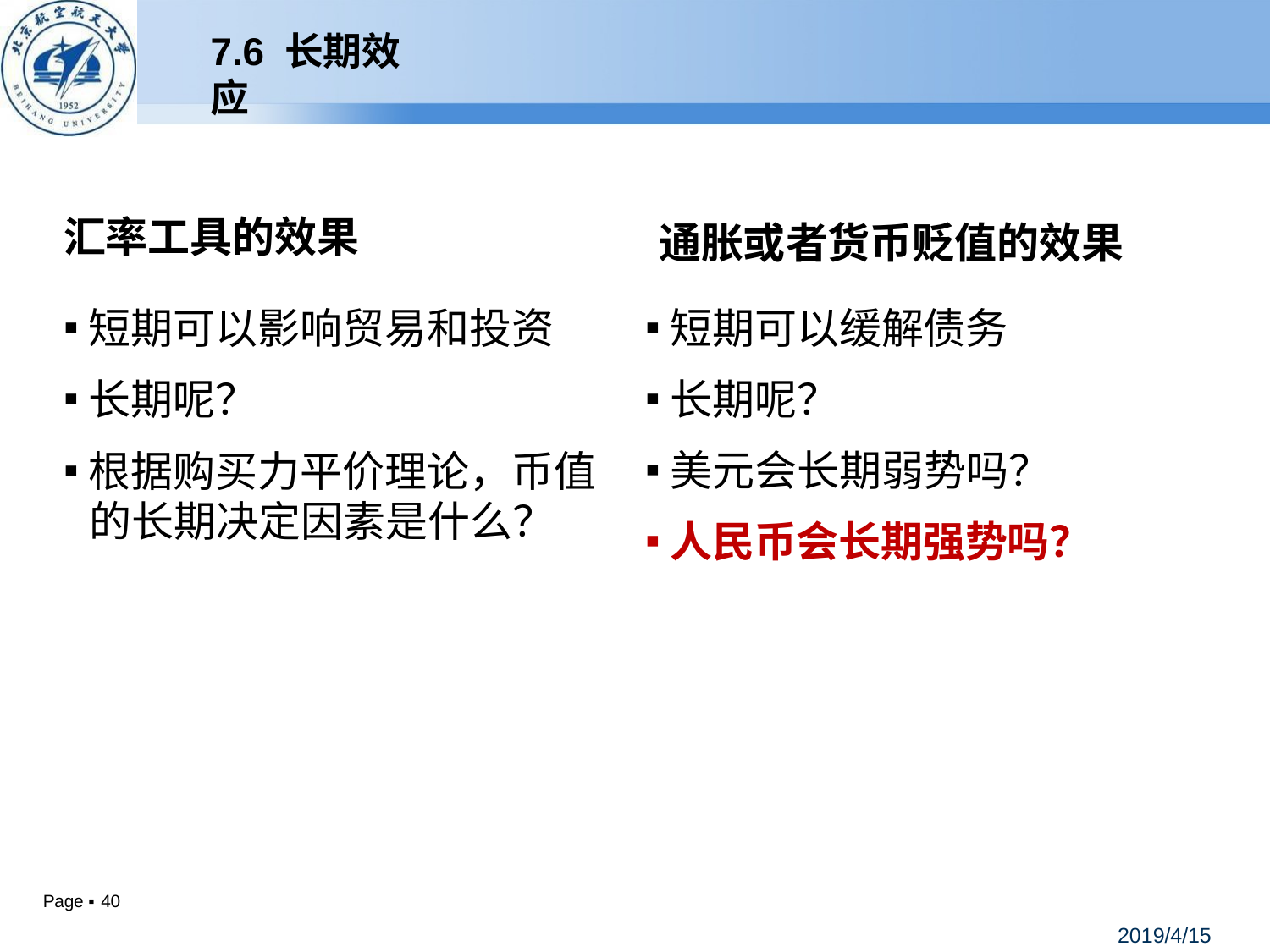

7.6 长期效应
# 汇率工具的效果
通胀或者货币贬值的效果
短期可以影响贸易和投资
长期呢？
根据购买力平价理论，币值
的长期决定因素是什么？
短期可以缓解债务
长期呢？
美元会长期弱势吗？
人民币会长期强势吗？
Page ▪ 40
2019/4/15